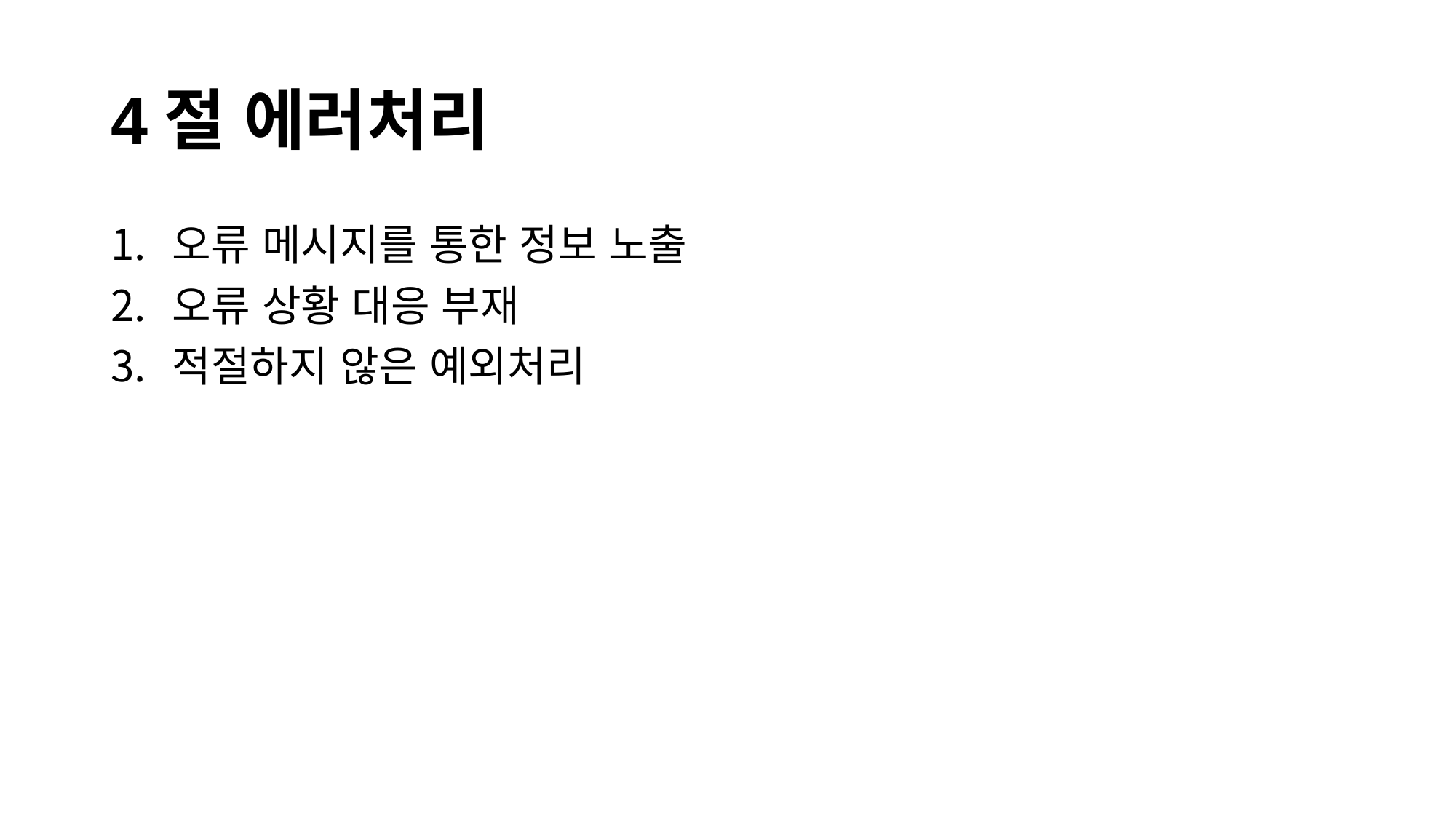

# 4절 에러처리
오류 메시지를 통한 정보 노출
오류 상황 대응 부재
적절하지 않은 예외처리